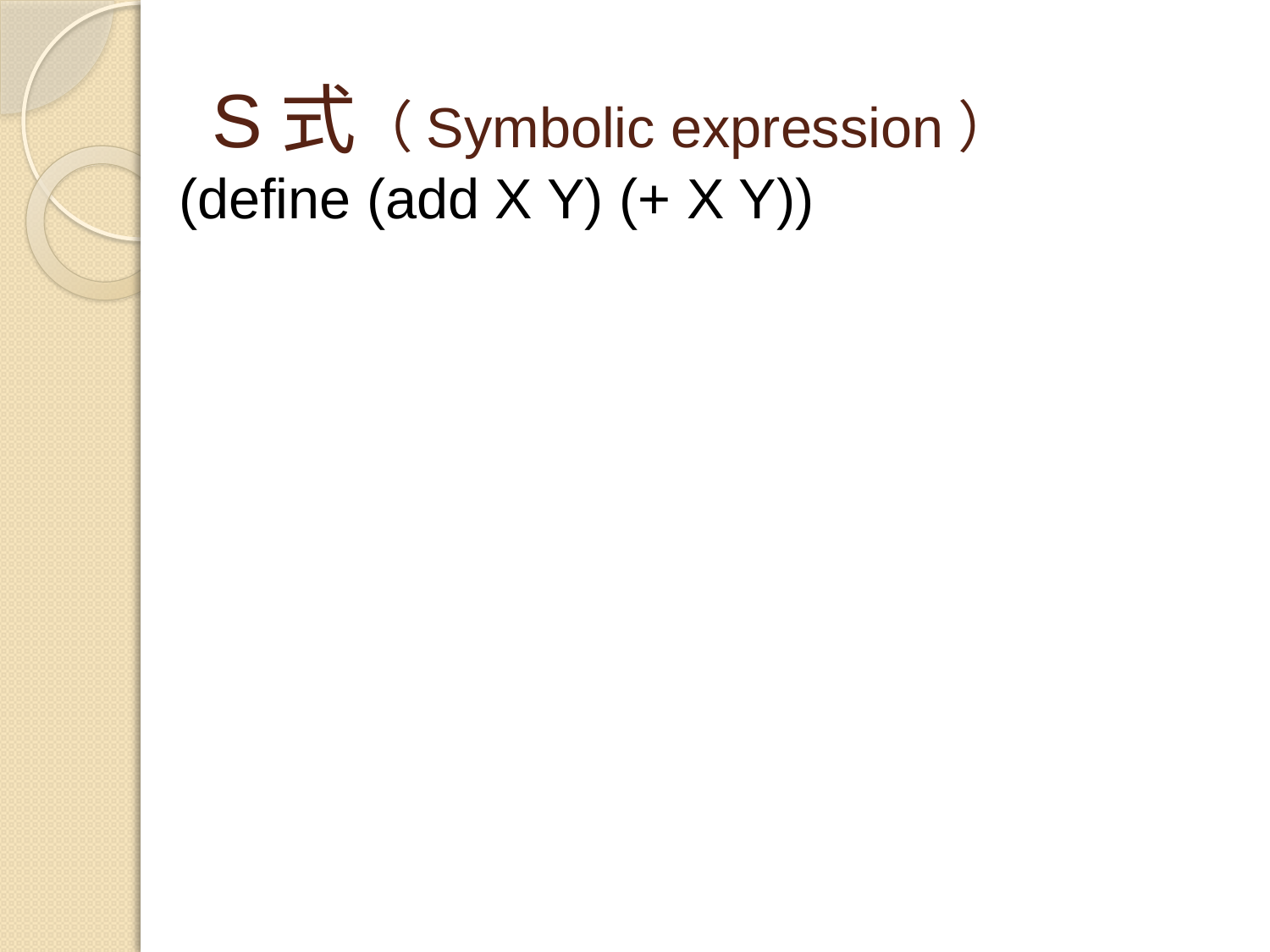

# S式（Symbolic expression）
(define (add X Y) (+ X Y))